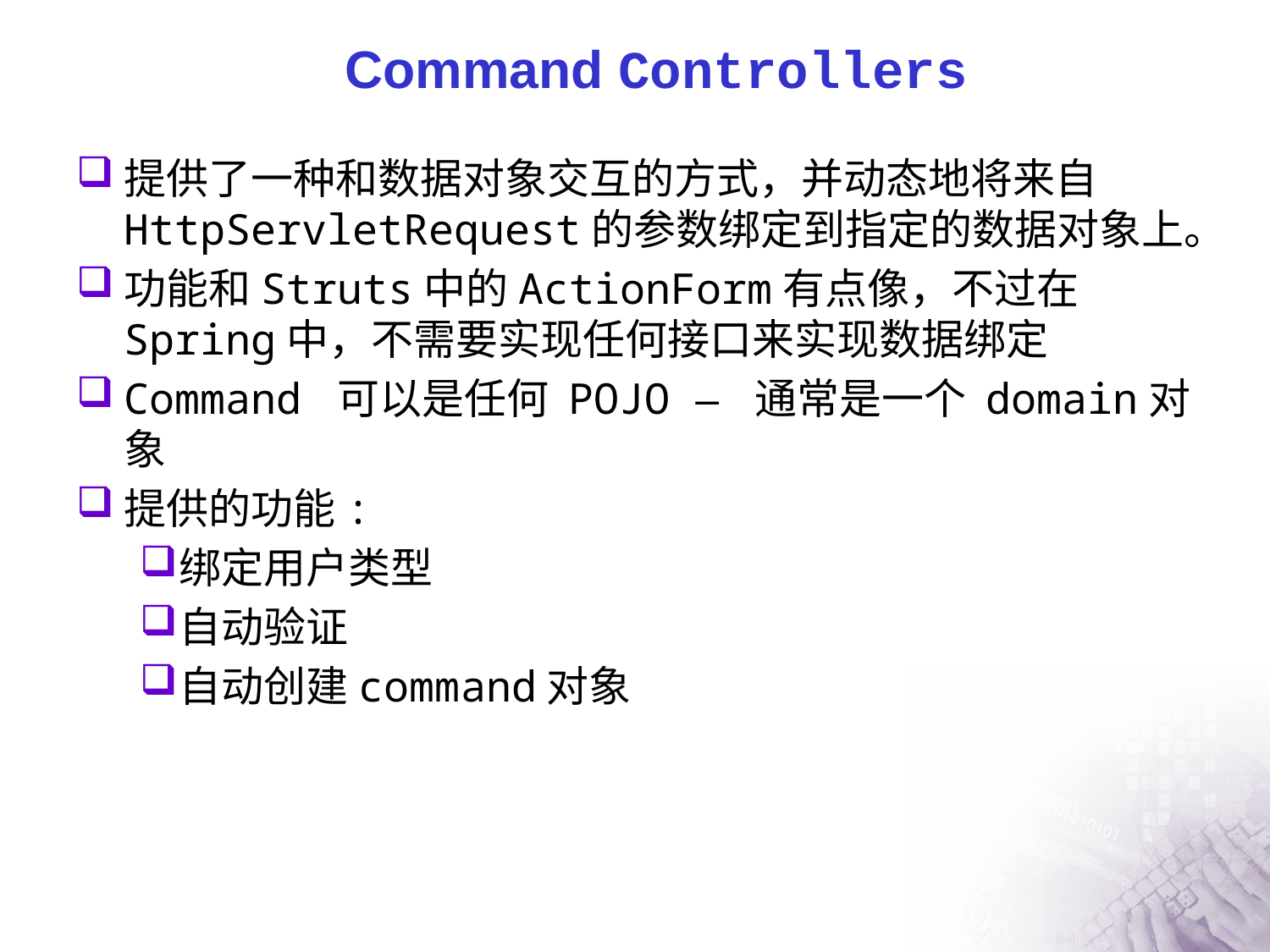

# Command Controllers
提供了一种和数据对象交互的方式，并动态地将来自HttpServletRequest的参数绑定到指定的数据对象上。
功能和Struts中的ActionForm有点像，不过在Spring中，不需要实现任何接口来实现数据绑定
Command 可以是任何 POJO – 通常是一个 domain对象
提供的功能:
绑定用户类型
自动验证
自动创建command对象